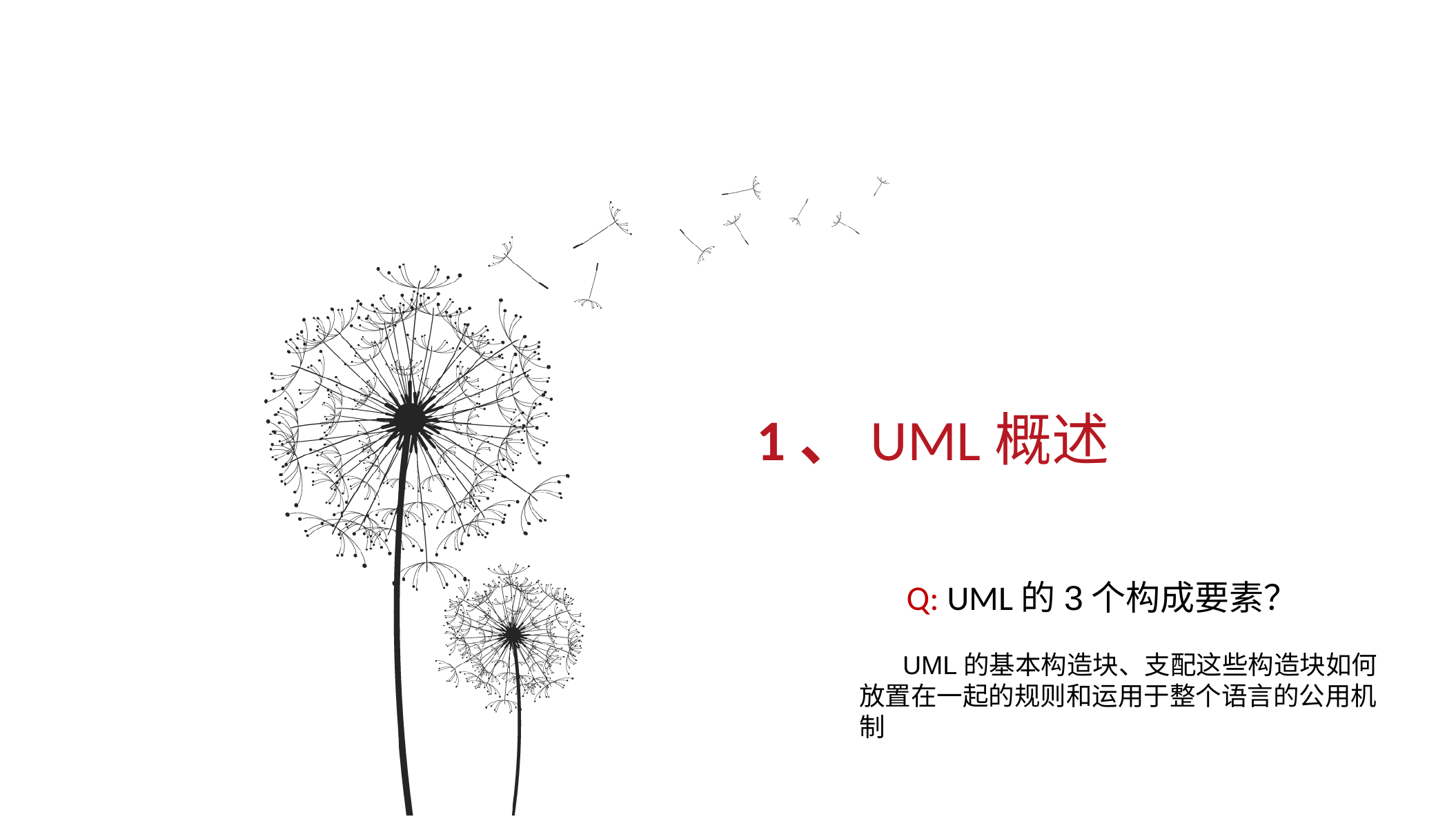

1、UML概述
Q: UML的3个构成要素？
      UML的基本构造块、支配这些构造块如何放置在一起的规则和运用于整个语言的公用机制